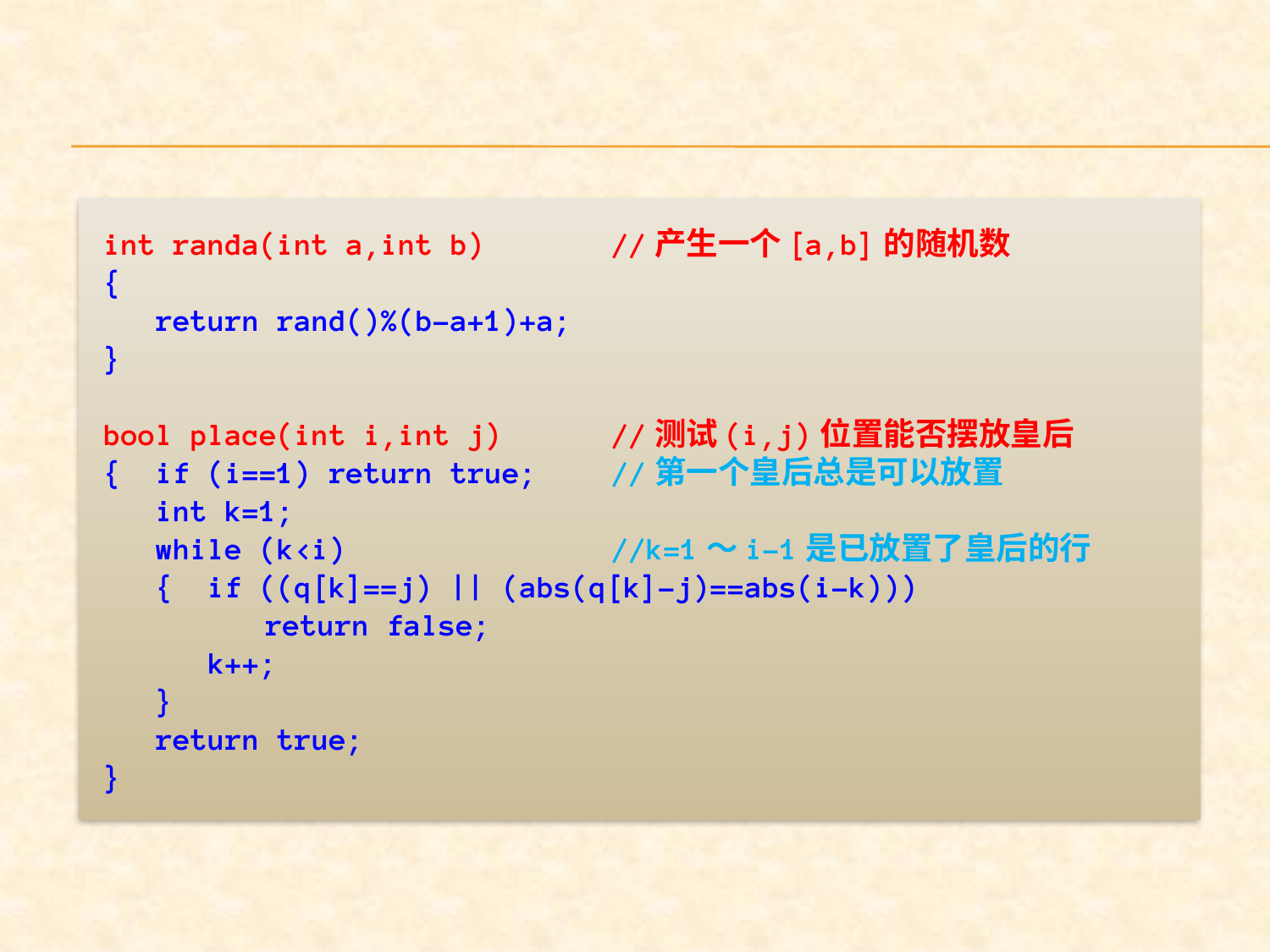

int randa(int a,int b)	//产生一个[a,b]的随机数
{
   return rand()%(b-a+1)+a;
}
bool place(int i,int j)	//测试(i,j)位置能否摆放皇后
{  if (i==1) return true;	//第一个皇后总是可以放置
   int k=1;
   while (k<i)			//k=1～i-1是已放置了皇后的行
   {  if ((q[k]==j) || (abs(q[k]-j)==abs(i-k)))
	  return false;
      k++;
   }
   return true;
}